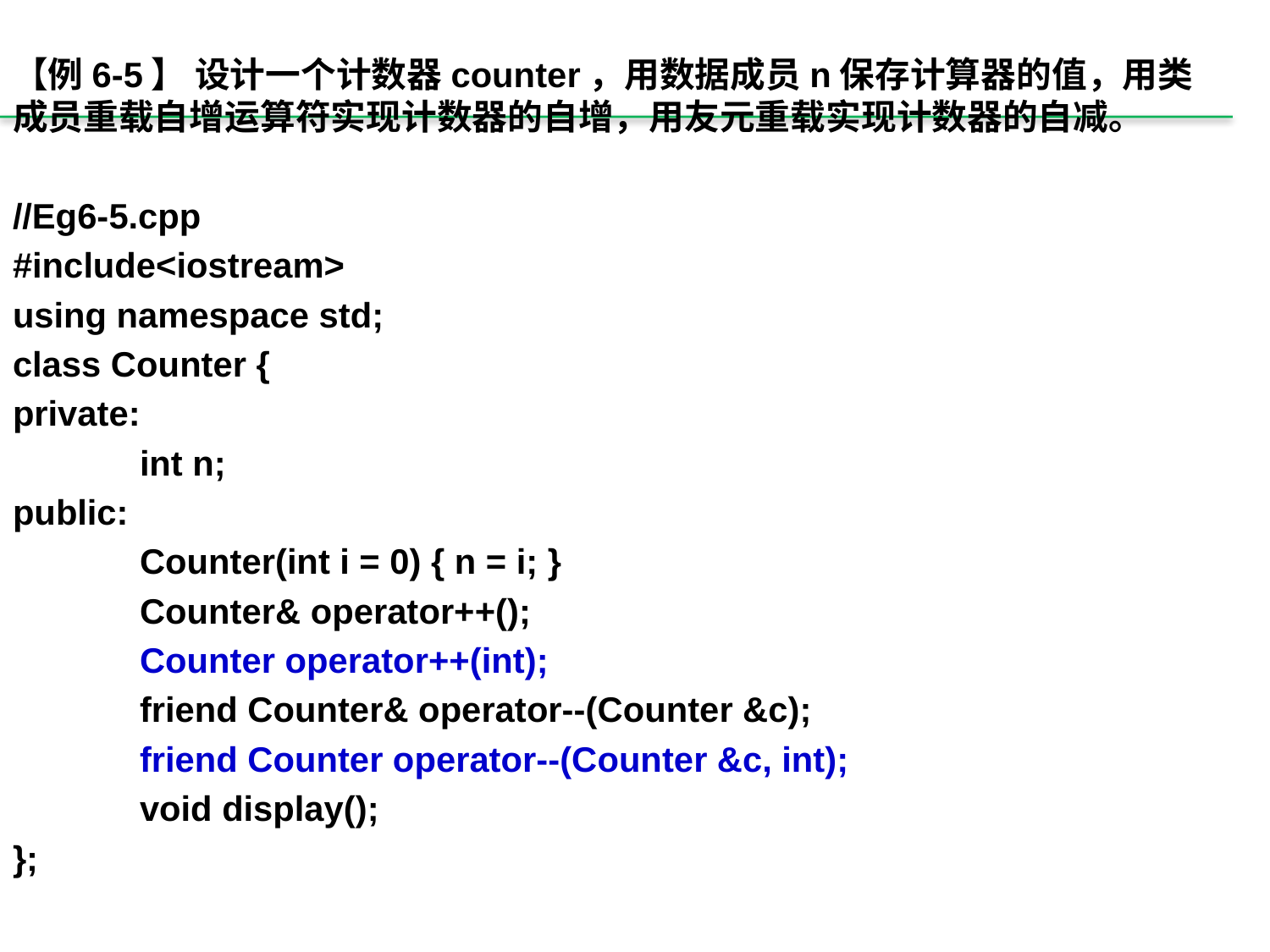

【例6-5】 设计一个计数器counter，用数据成员n保存计算器的值，用类成员重载自增运算符实现计数器的自增，用友元重载实现计数器的自减。

//Eg6-5.cpp
#include<iostream>
using namespace std;
class Counter {
private:
	int n;
public:
	Counter(int i = 0) { n = i; }
	Counter& operator++();
	Counter operator++(int);
	friend Counter& operator--(Counter &c);
	friend Counter operator--(Counter &c, int);
	void display();
};